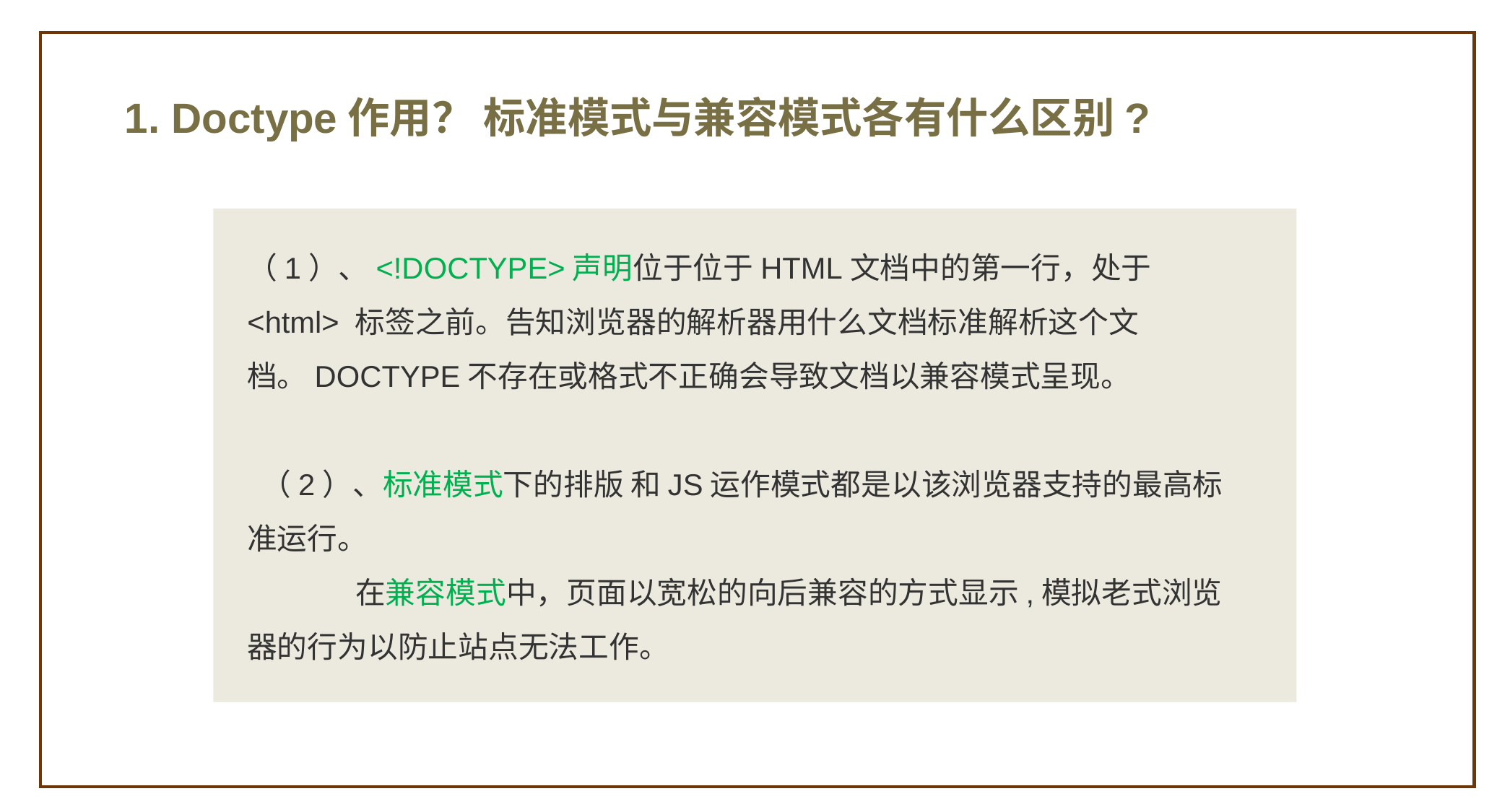

1. Doctype作用？ 标准模式与兼容模式各有什么区别?

（1）、<!DOCTYPE>声明位于位于HTML文档中的第一行，处于 <html> 标签之前。告知浏览器的解析器用什么文档标准解析这个文档。DOCTYPE不存在或格式不正确会导致文档以兼容模式呈现。

 （2）、标准模式下的排版 和JS运作模式都是以该浏览器支持的最高标准运行。
	在兼容模式中，页面以宽松的向后兼容的方式显示,模拟老式浏览器的行为以防止站点无法工作。